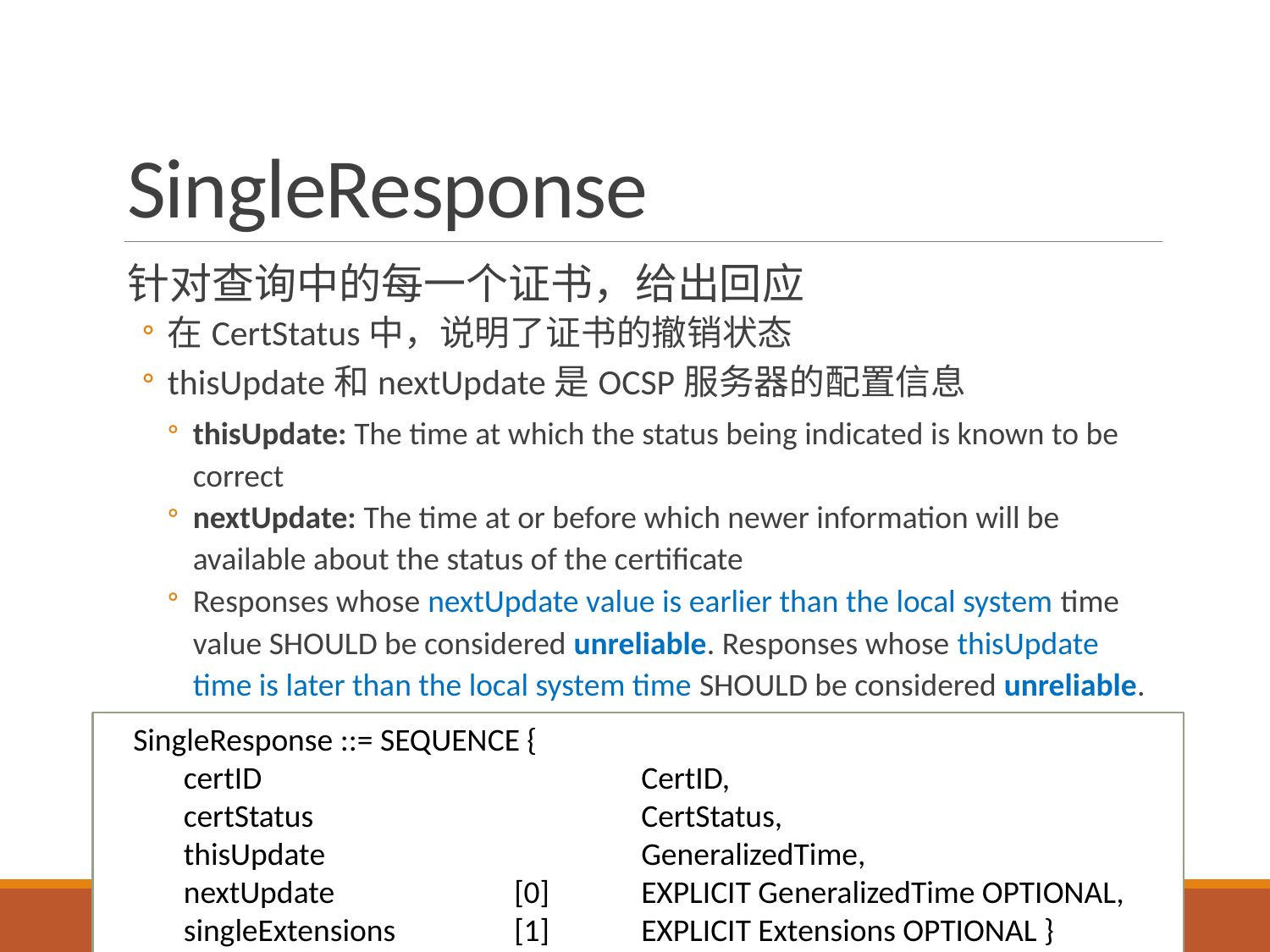

# SingleResponse
针对查询中的每一个证书，给出回应
在CertStatus中，说明了证书的撤销状态
thisUpdate和nextUpdate是OCSP服务器的配置信息
thisUpdate: The time at which the status being indicated is known to be correct
nextUpdate: The time at or before which newer information will be available about the status of the certificate
Responses whose nextUpdate value is earlier than the local system time value SHOULD be considered unreliable. Responses whose thisUpdate time is later than the local system time SHOULD be considered unreliable.

SingleResponse ::= SEQUENCE {
       certID 			CertID,
       certStatus 			CertStatus,
       thisUpdate 			GeneralizedTime,
       nextUpdate 		[0] 	EXPLICIT GeneralizedTime OPTIONAL,
       singleExtensions 	[1] 	EXPLICIT Extensions OPTIONAL }
98